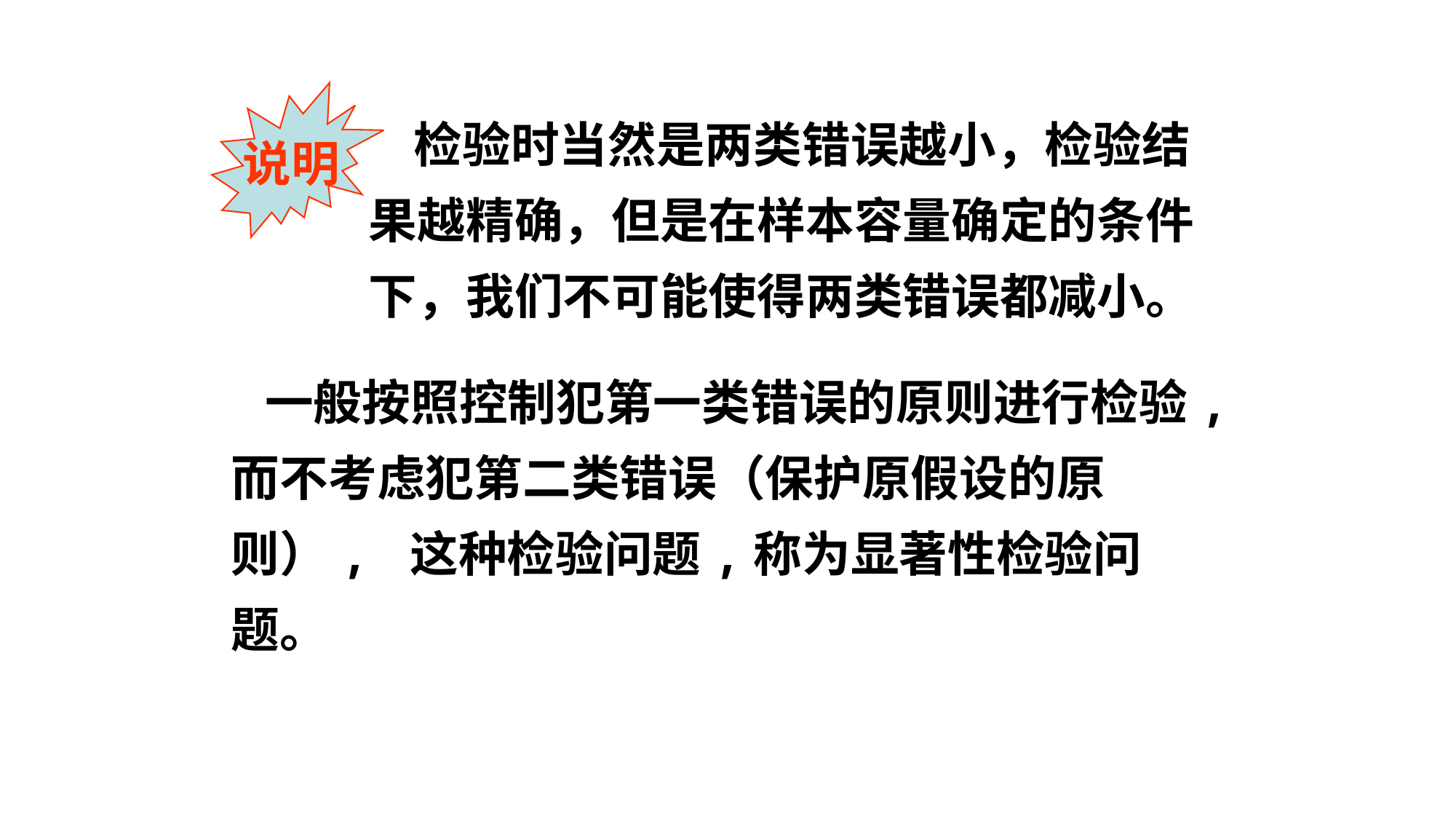

说明
   检验时当然是两类错误越小，检验结果越精确，但是在样本容量确定的条件下，我们不可能使得两类错误都减小。
  一般按照控制犯第一类错误的原则进行检验,而不考虑犯第二类错误（保护原假设的原则）, 这种检验问题,称为显著性检验问题。